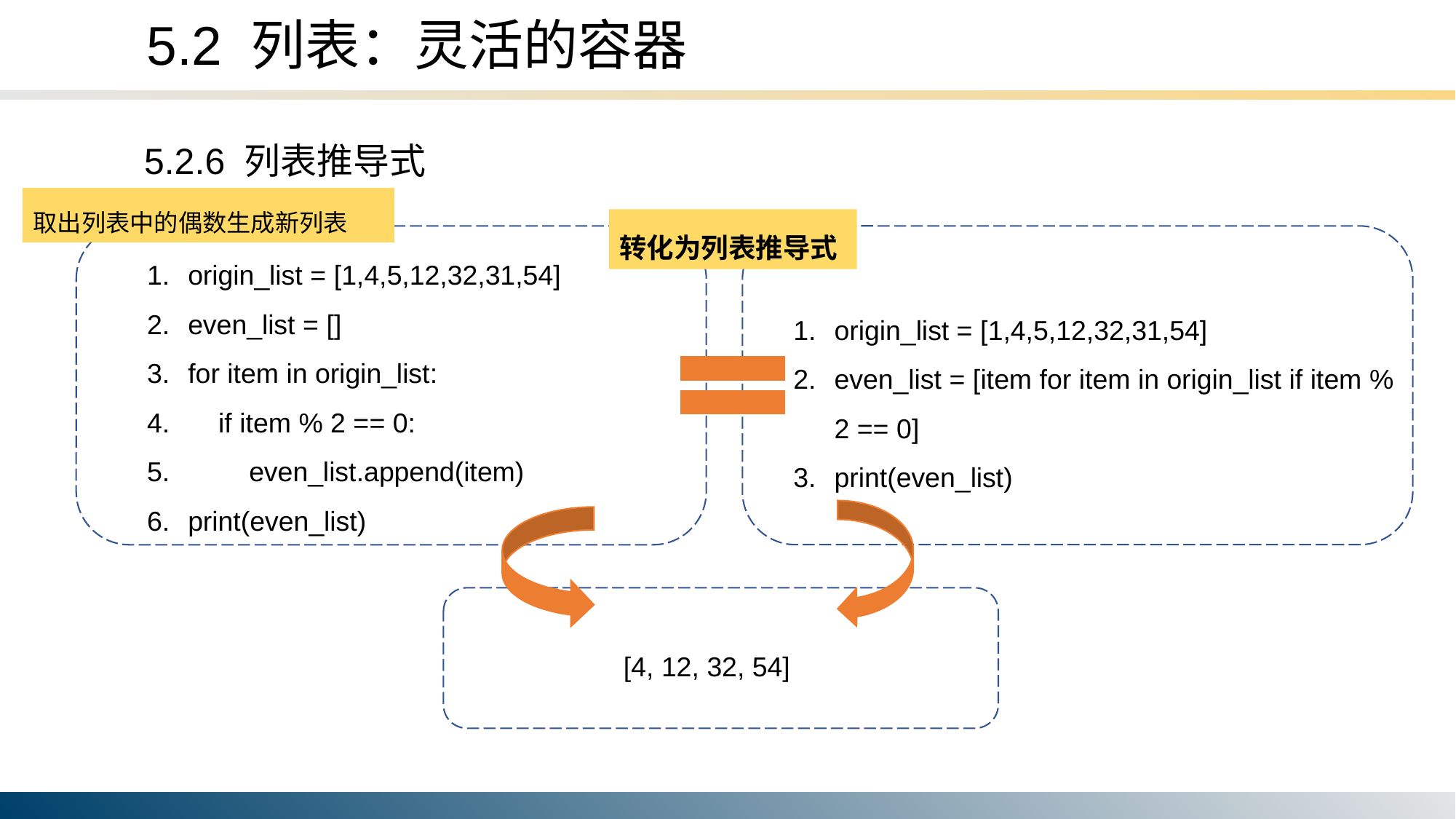

5.2 列表：灵活的容器
5.2.6 列表推导式
取出列表中的偶数生成新列表
转化为列表推导式

origin_list = [1,4,5,12,32,31,54]
even_list = []
for item in origin_list:
    if item % 2 == 0:
        even_list.append(item)
print(even_list)
origin_list = [1,4,5,12,32,31,54]
even_list = [item for item in origin_list if item % 2 == 0]
print(even_list)

[4, 12, 32, 54]